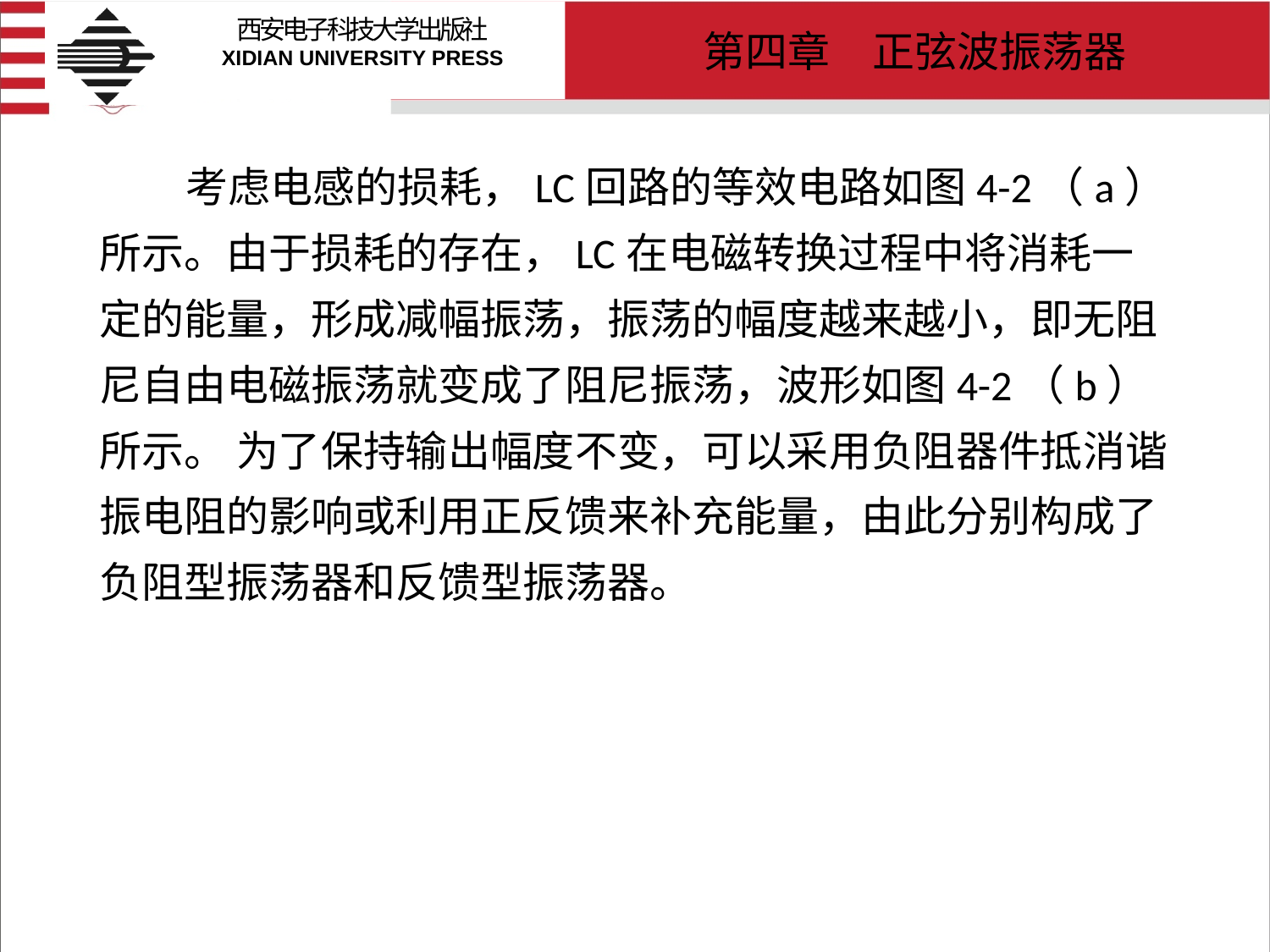

# 考虑电感的损耗，LC回路的等效电路如图4-2（a）所示。由于损耗的存在，LC在电磁转换过程中将消耗一定的能量，形成减幅振荡，振荡的幅度越来越小，即无阻尼自由电磁振荡就变成了阻尼振荡，波形如图4-2（b）所示。 为了保持输出幅度不变，可以采用负阻器件抵消谐振电阻的影响或利用正反馈来补充能量，由此分别构成了负阻型振荡器和反馈型振荡器。